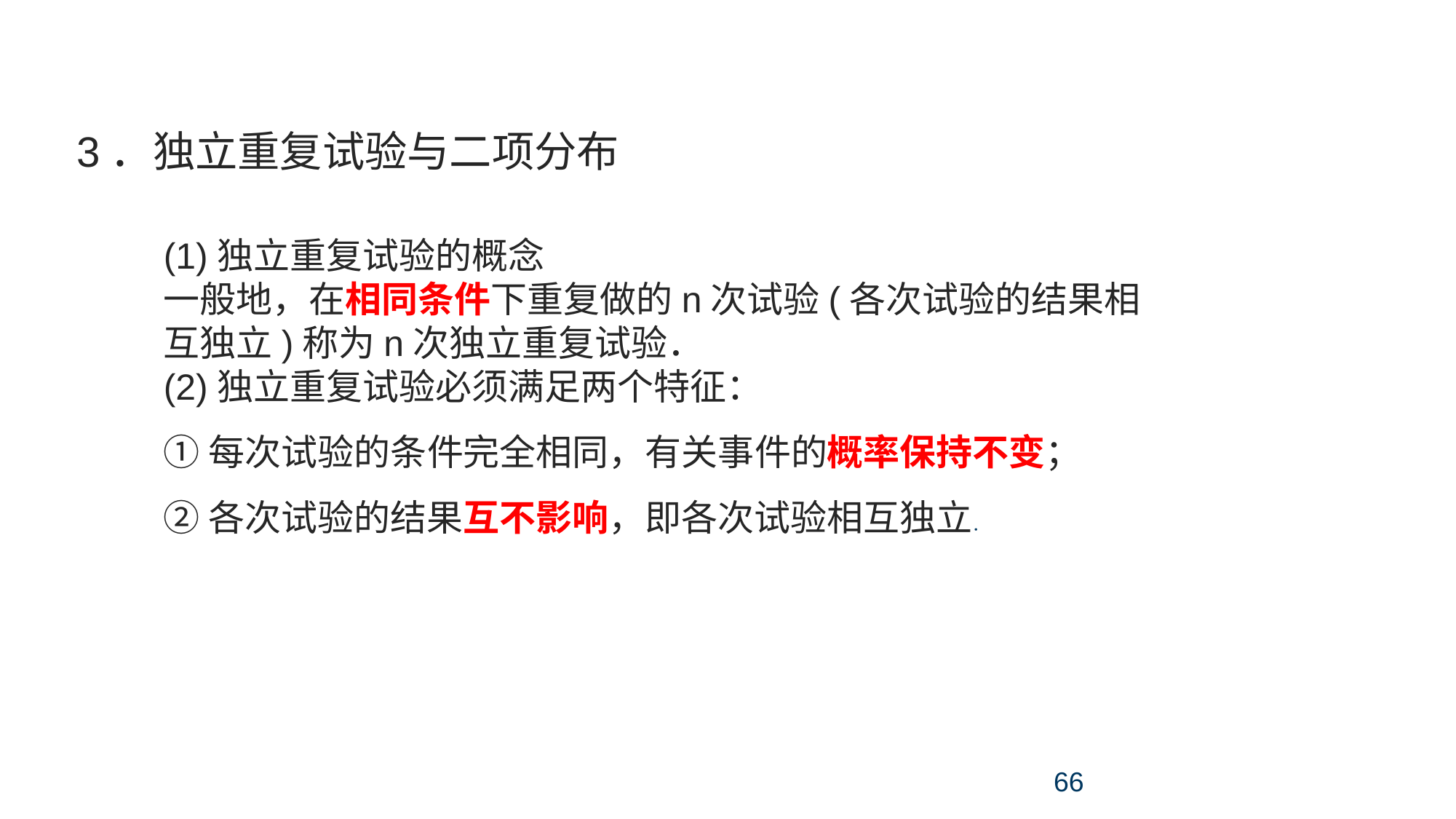

考点三  条件概率、独立性试验、二项分布和正态分布
3．独立重复试验与二项分布
(1)独立重复试验的概念
一般地，在相同条件下重复做的n次试验(各次试验的结果相互独立)称为n次独立重复试验．
(2)独立重复试验必须满足两个特征：
①每次试验的条件完全相同，有关事件的概率保持不变；
②各次试验的结果互不影响，即各次试验相互独立．
66